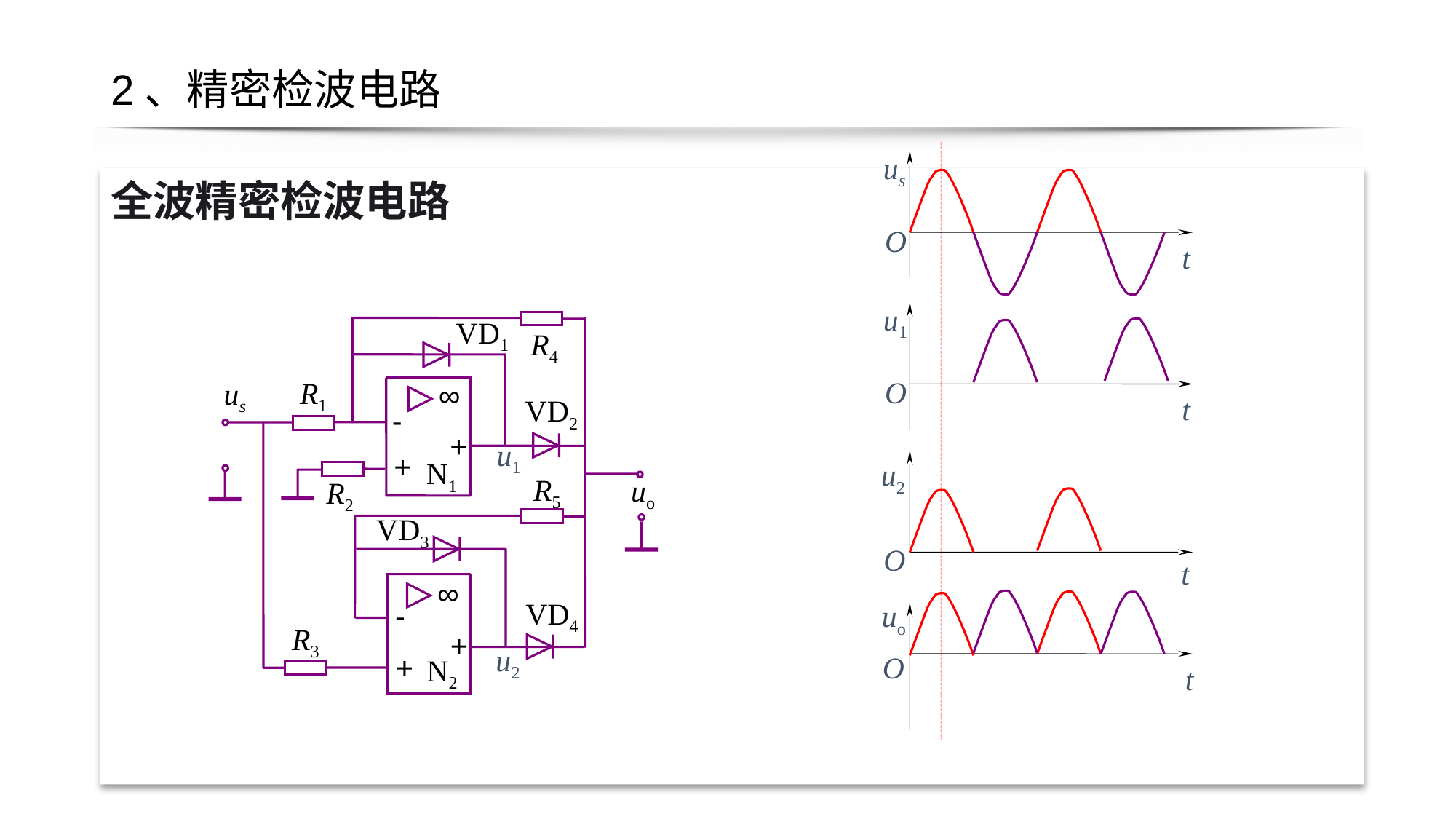

2、精密检波电路

us

O

t
u1

O

t

u2

O

t

uo

O

t
全波精密检波电路
VD1

R4

R1
us
∞

VD2

-

+

u1

+
N1

R5
uo
R2

VD3

∞

VD4
-
R3

+

u2

+
N2